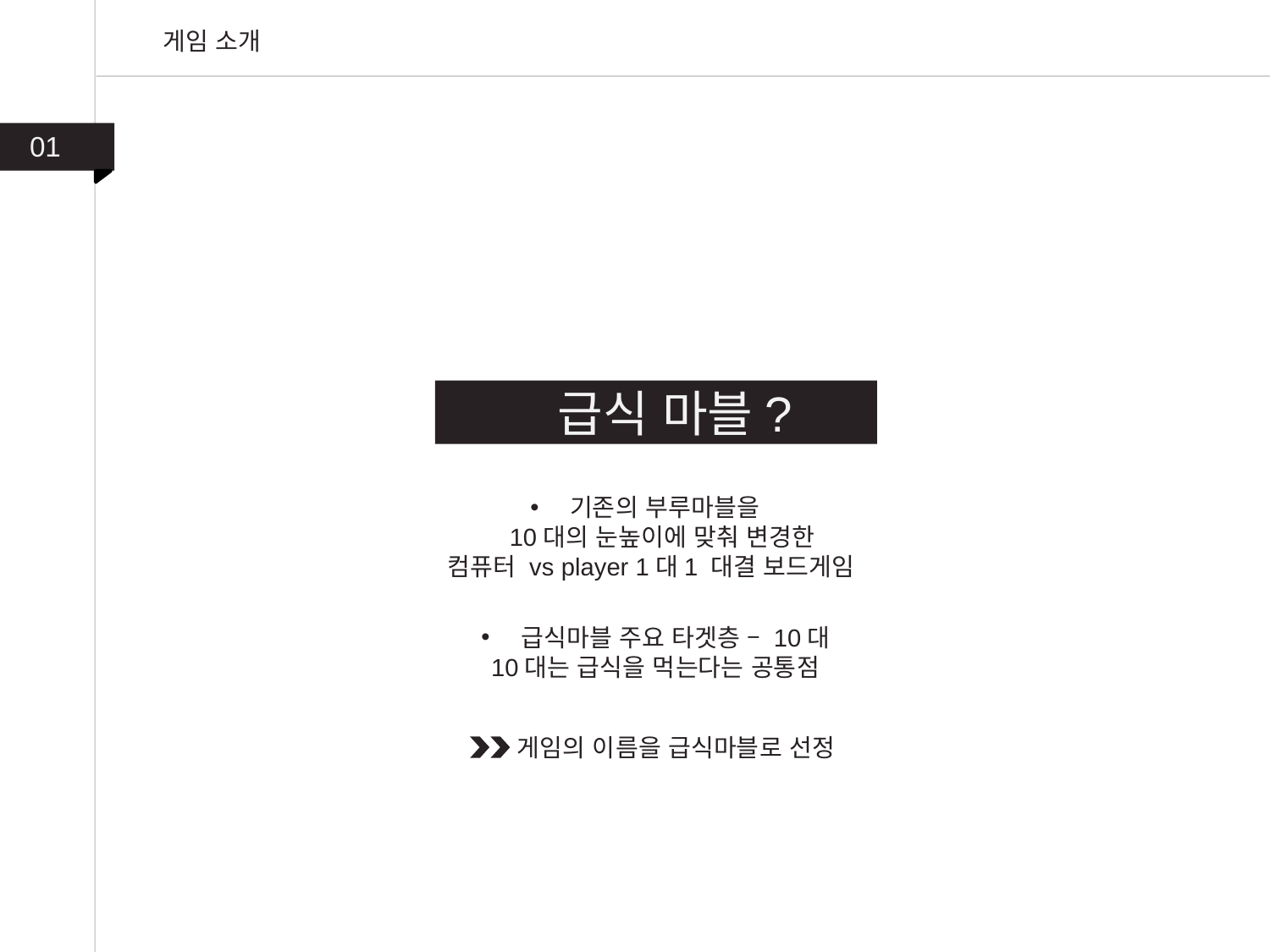

게임 소개
01

급식 마블?

기존의 부루마블을
     10대의 눈높이에 맞춰 변경한
 컴퓨터 vs player 1대1 대결 보드게임
급식마블 주요 타겟층 – 10대
10대는 급식을 먹는다는 공통점
게임의 이름을 급식마블로 선정